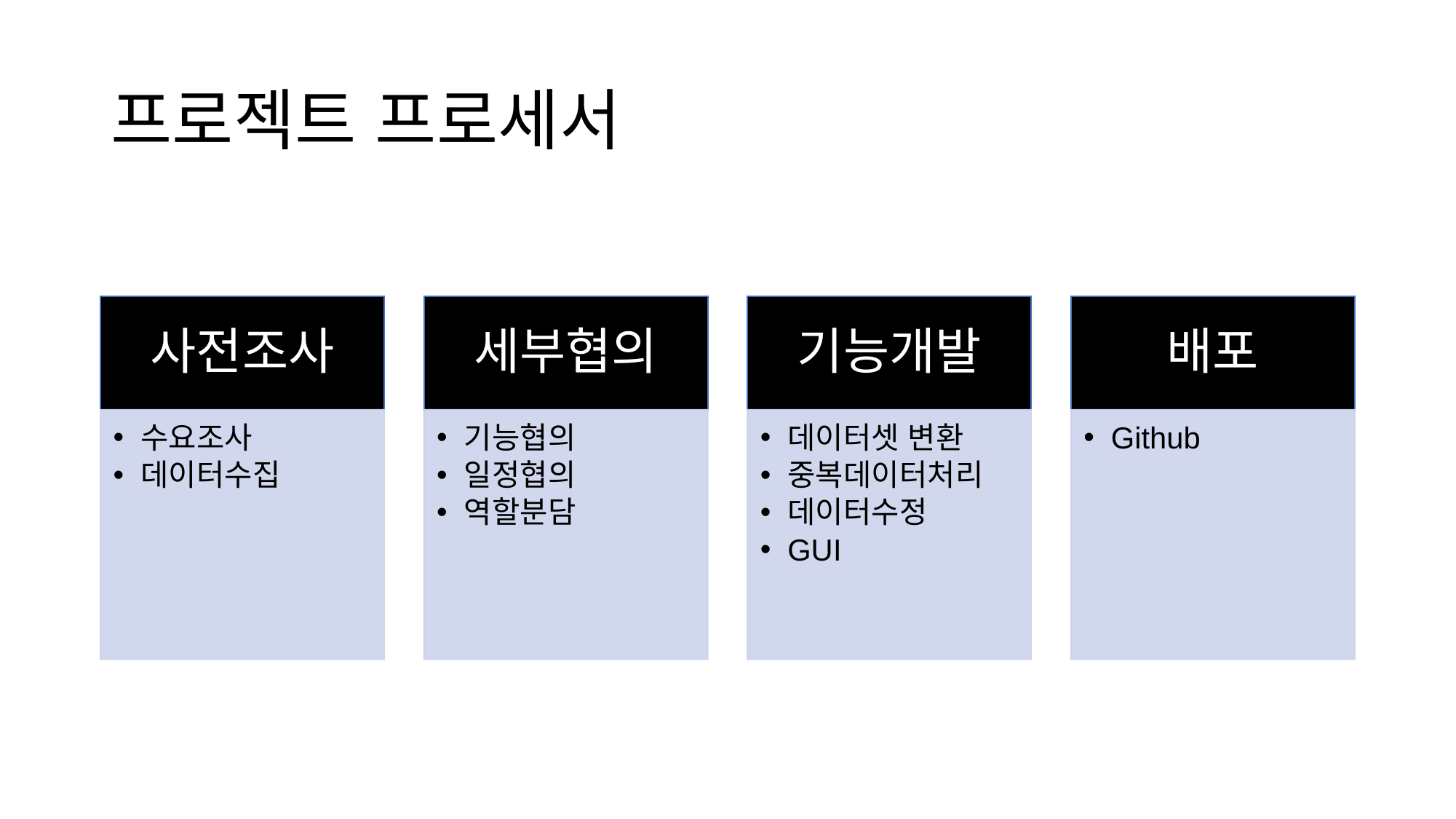

# 프로젝트 프로세서

사전조사

세부협의

기능개발

배포

수요조사
데이터수집

기능협의
일정협의
역할분담

데이터셋 변환
중복데이터처리
데이터수정
GUI

Github